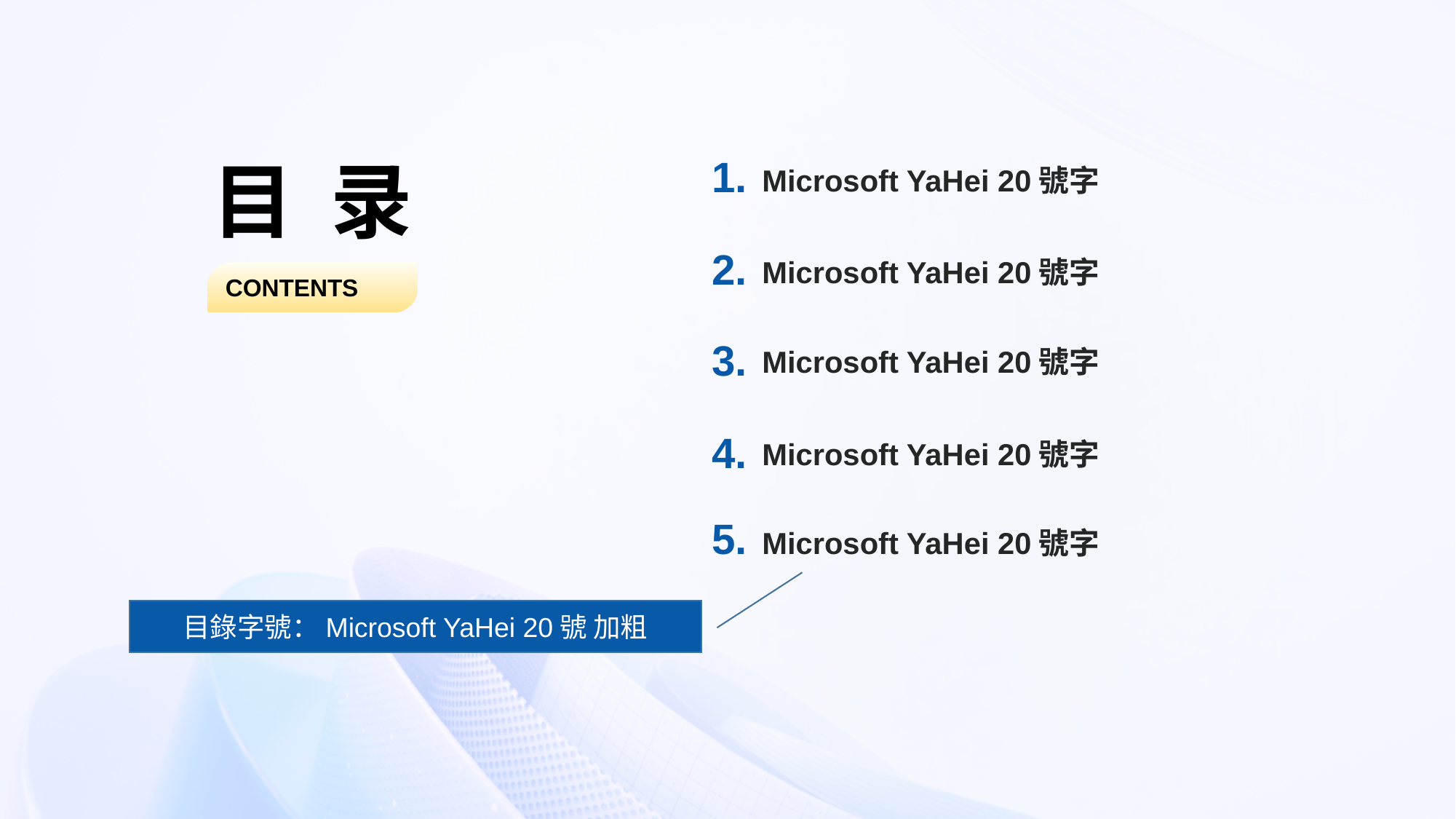

1.
Microsoft YaHei 20號字
2.
Microsoft YaHei 20號字
3.
Microsoft YaHei 20號字
4.
Microsoft YaHei 20號字
5.
Microsoft YaHei 20號字
目錄字號：Microsoft YaHei 20號 加粗